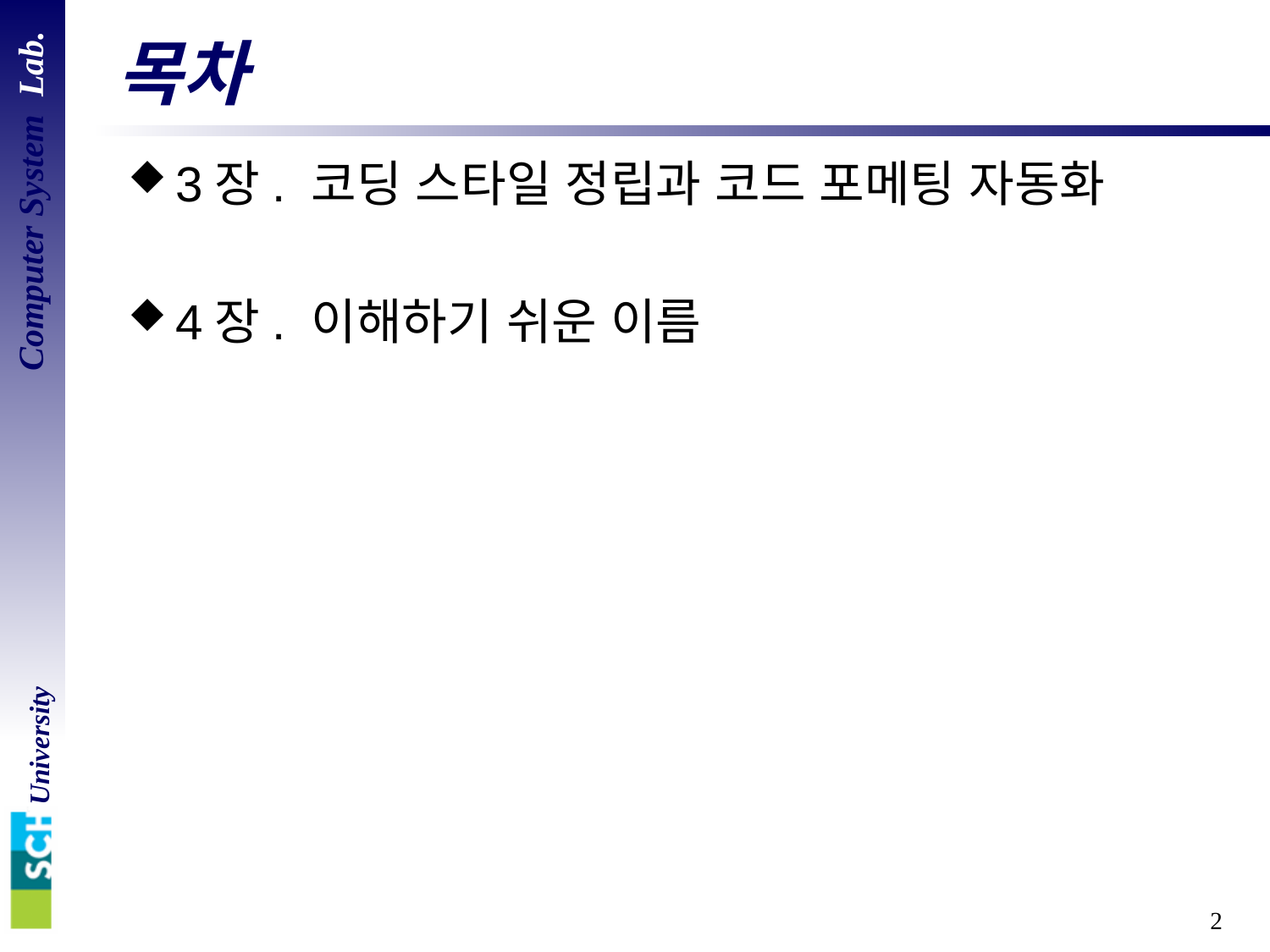

# 목차
3장. 코딩 스타일 정립과 코드 포메팅 자동화

4장. 이해하기 쉬운 이름